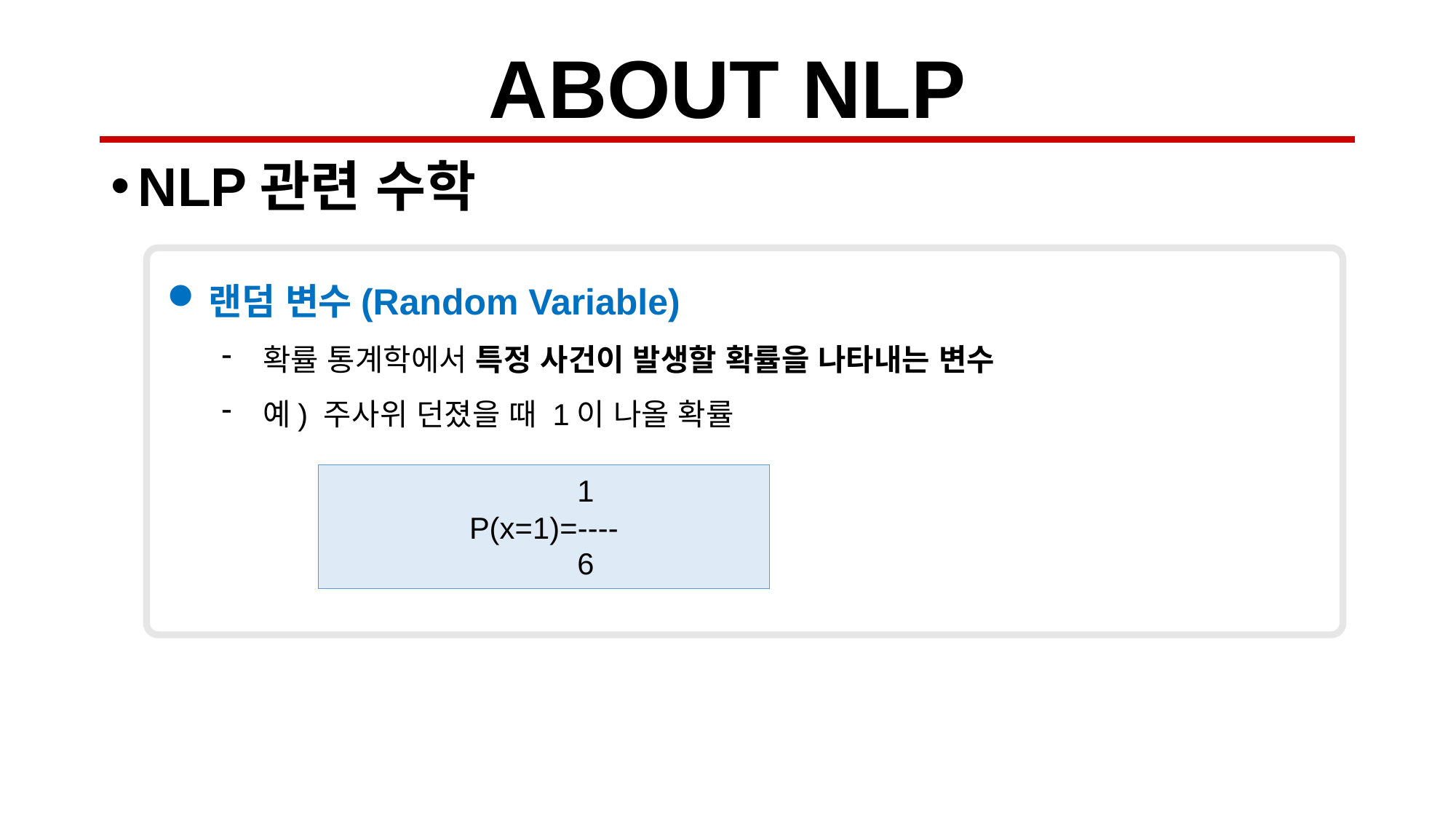

# ABOUT NLP
NLP관련 수학
랜덤 변수(Random Variable)
확률 통계학에서 특정 사건이 발생할 확률을 나타내는 변수
예) 주사위 던졌을 때 1이 나올 확률
          1
P(x=1)=----
          6